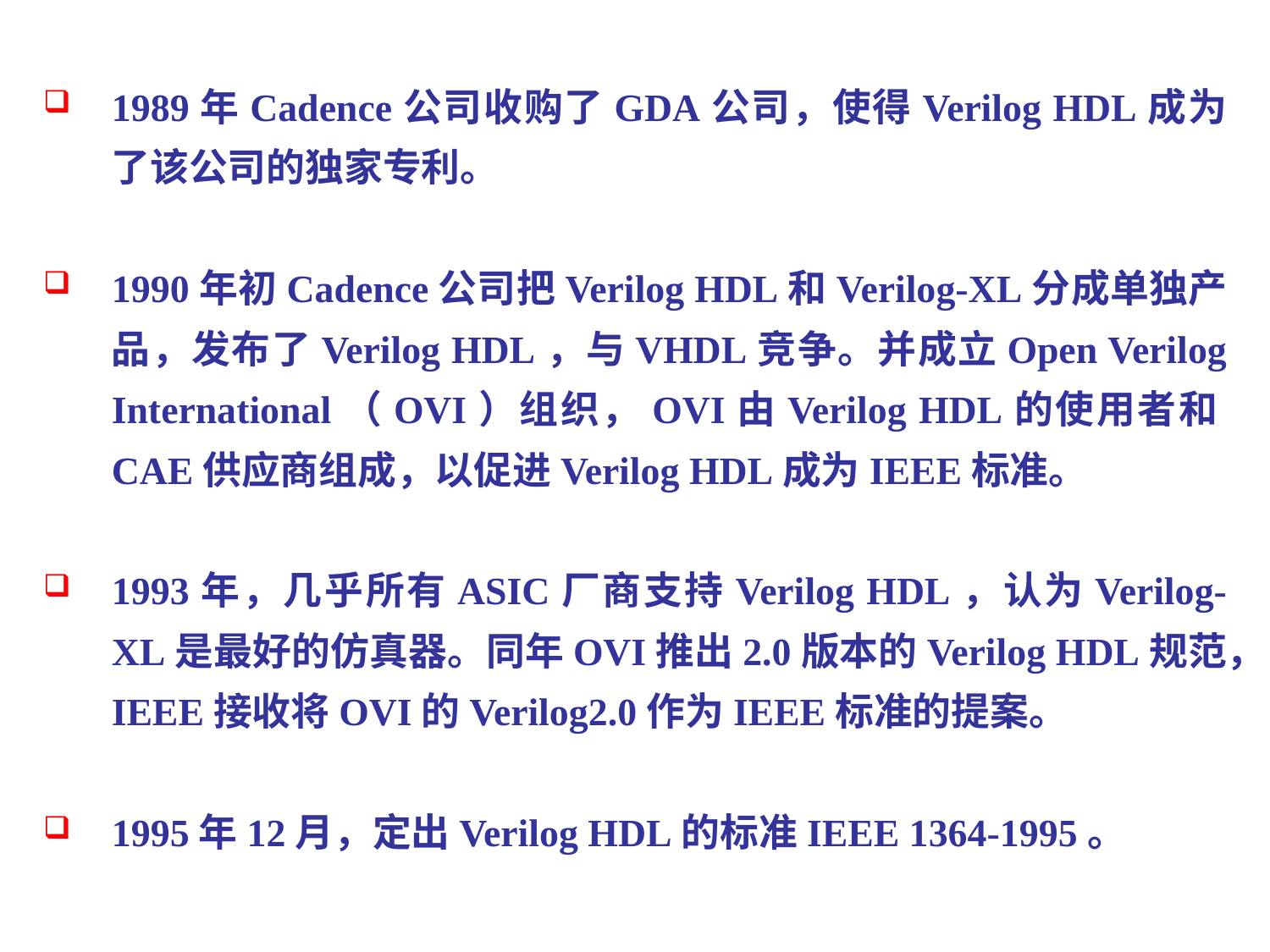

1989年Cadence公司收购了GDA公司，使得Verilog HDL成为了该公司的独家专利。

1990年初Cadence公司把Verilog HDL和Verilog-XL分成单独产品，发布了Verilog HDL，与VHDL竞争。并成立Open Verilog International（OVI）组织，OVI由Verilog HDL的使用者和CAE供应商组成，以促进Verilog HDL成为IEEE标准。

1993年，几乎所有ASIC厂商支持Verilog HDL，认为Verilog-XL是最好的仿真器。同年OVI推出2.0版本的Verilog HDL规范，IEEE接收将OVI的Verilog2.0作为IEEE标准的提案。

1995年12月，定出Verilog HDL的标准IEEE 1364-1995。
24